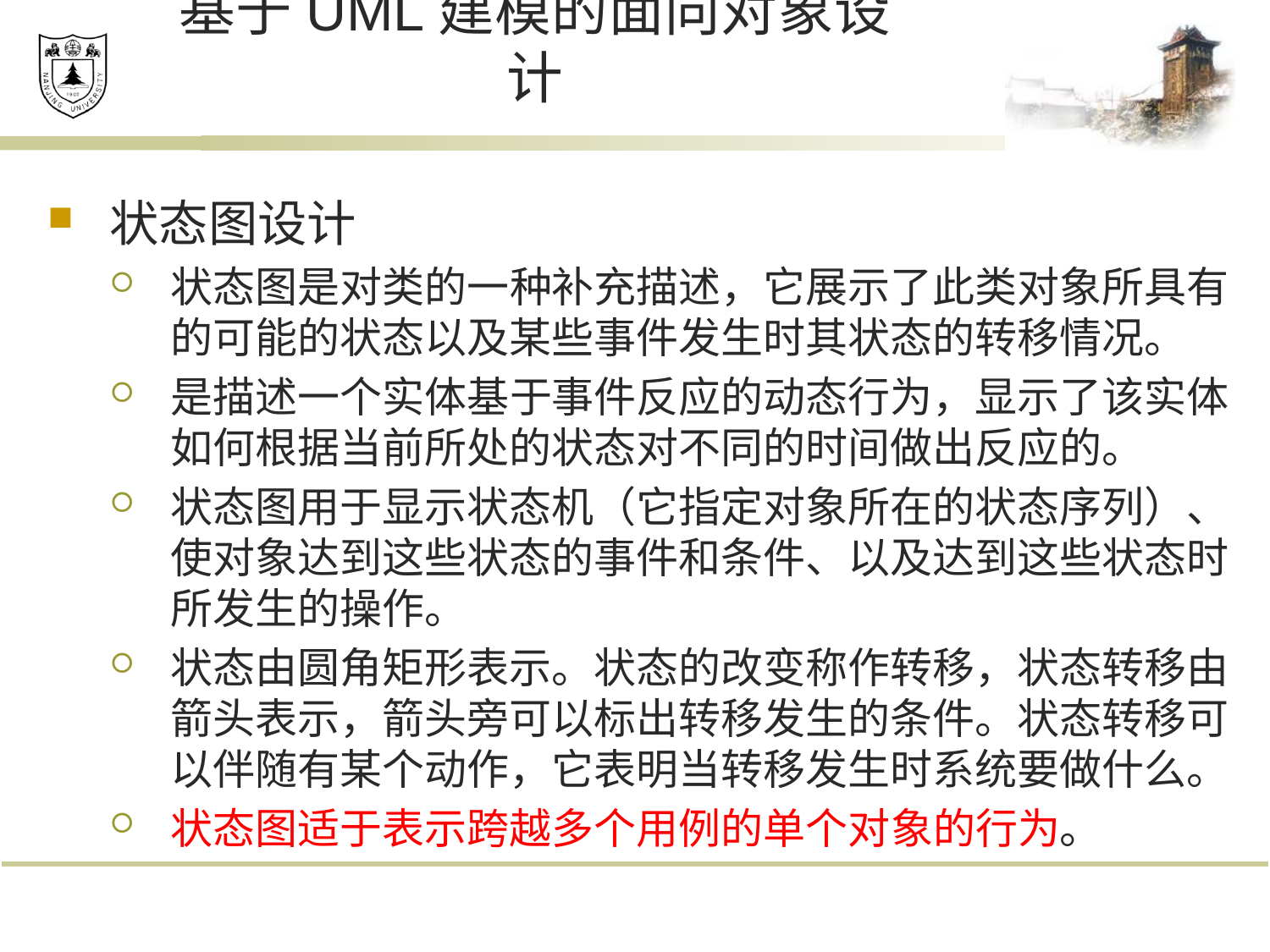

# 基于UML建模的面向对象设计
状态图设计
状态图是对类的一种补充描述，它展示了此类对象所具有的可能的状态以及某些事件发生时其状态的转移情况。
是描述一个实体基于事件反应的动态行为，显示了该实体如何根据当前所处的状态对不同的时间做出反应的。
状态图用于显示状态机（它指定对象所在的状态序列）、使对象达到这些状态的事件和条件、以及达到这些状态时所发生的操作。
状态由圆角矩形表示。状态的改变称作转移，状态转移由箭头表示，箭头旁可以标出转移发生的条件。状态转移可以伴随有某个动作，它表明当转移发生时系统要做什么。
状态图适于表示跨越多个用例的单个对象的行为。